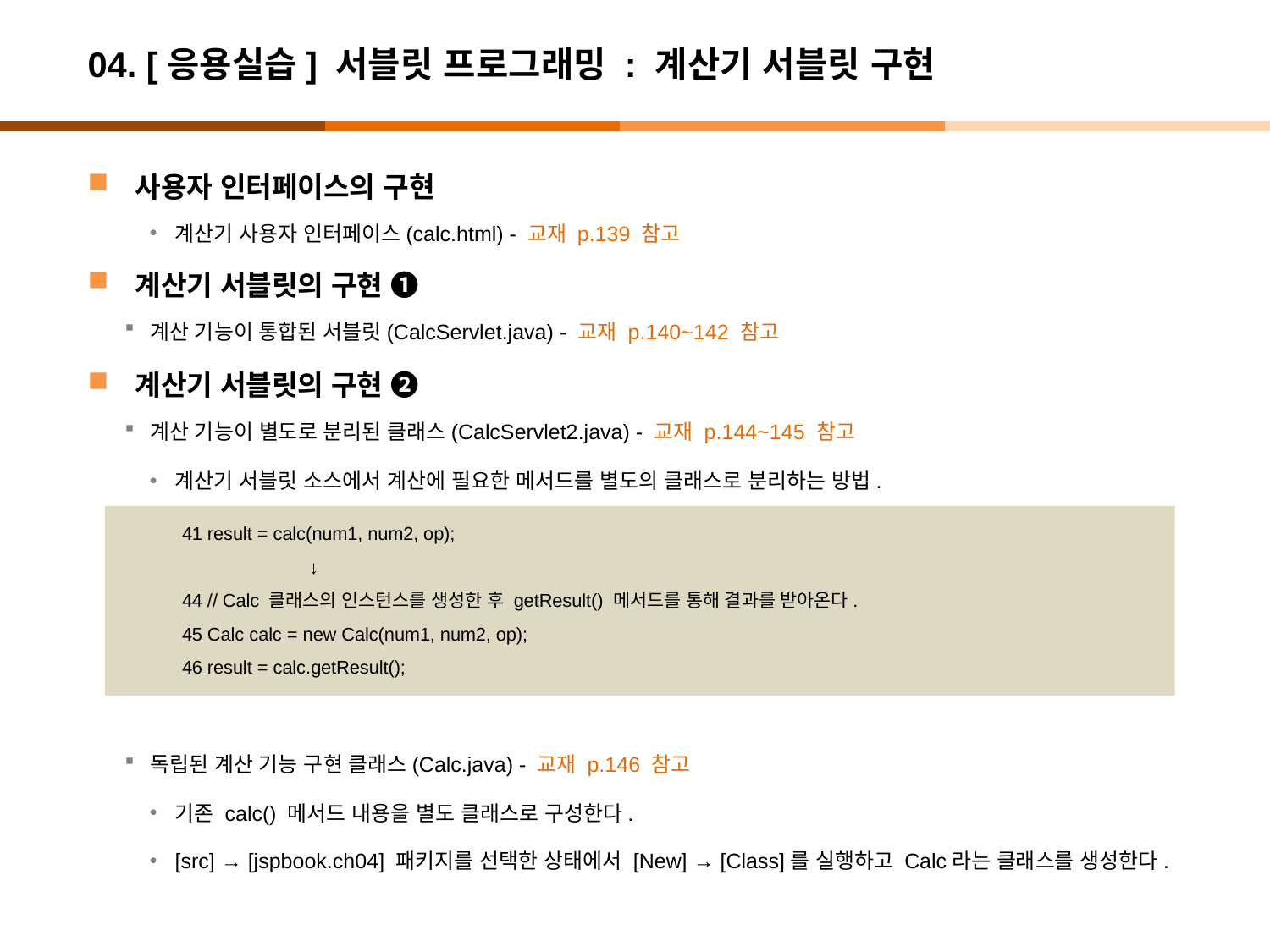

# 04. [응용실습] 서블릿 프로그래밍 : 계산기 서블릿 구현
사용자 인터페이스의 구현
계산기 사용자 인터페이스(calc.html) - 교재 p.139 참고
계산기 서블릿의 구현 ➊
계산 기능이 통합된 서블릿(CalcServlet.java) - 교재 p.140~142 참고
계산기 서블릿의 구현 ➋
계산 기능이 별도로 분리된 클래스(CalcServlet2.java) - 교재 p.144~145 참고
계산기 서블릿 소스에서 계산에 필요한 메서드를 별도의 클래스로 분리하는 방법.

독립된 계산 기능 구현 클래스(Calc.java) - 교재 p.146 참고
기존 calc() 메서드 내용을 별도 클래스로 구성한다.
[src] → [jspbook.ch04] 패키지를 선택한 상태에서 [New] → [Class]를 실행하고 Calc라는 클래스를 생성한다.

41 result = calc(num1, num2, op);
	↓
44 // Calc 클래스의 인스턴스를 생성한 후 getResult() 메서드를 통해 결과를 받아온다.
45 Calc calc = new Calc(num1, num2, op);
46 result = calc.getResult();